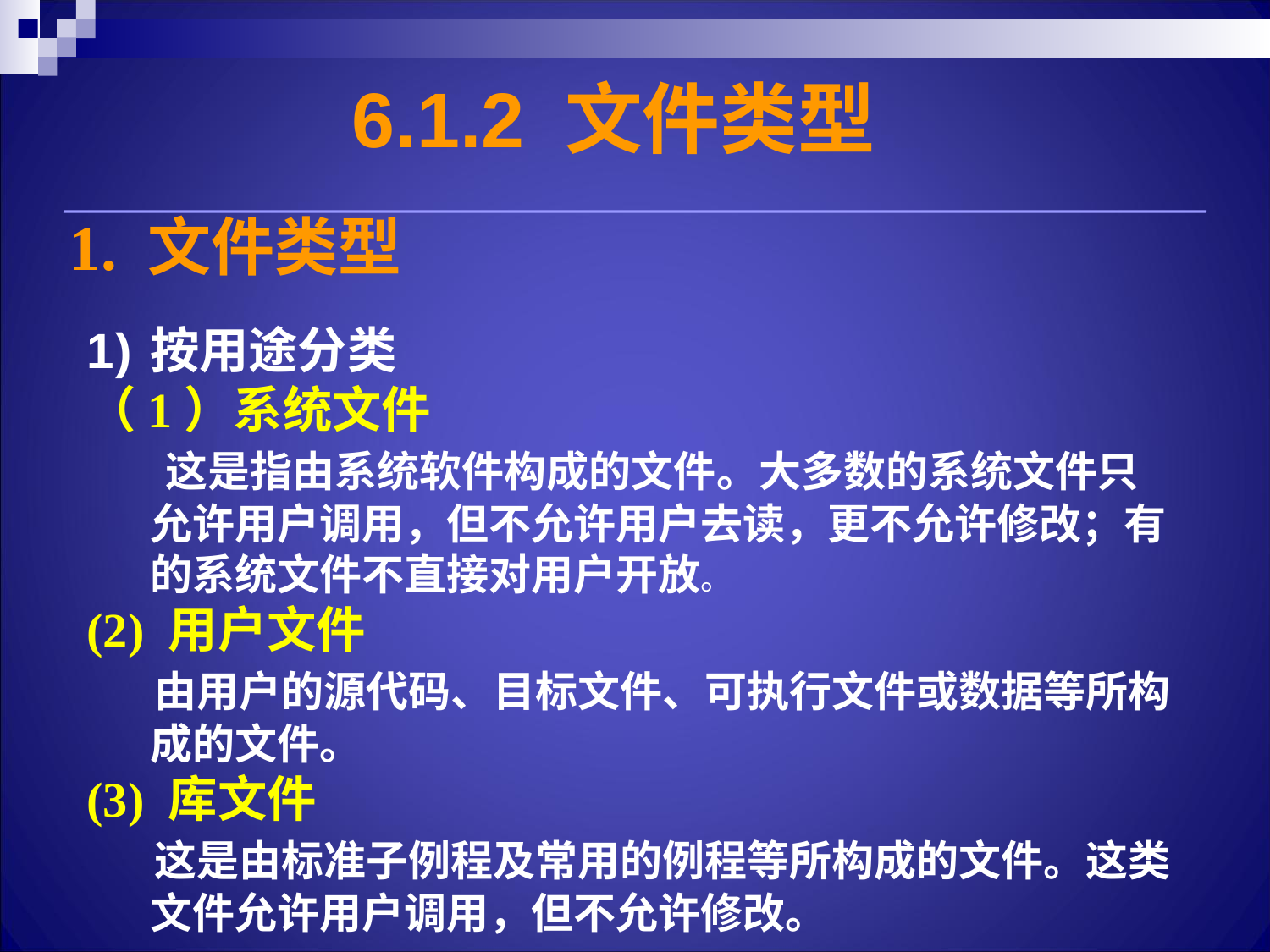

6.1.2 文件类型
1. 文件类型
按用途分类
（1）系统文件
      这是指由系统软件构成的文件。大多数的系统文件只允许用户调用，但不允许用户去读，更不允许修改；有的系统文件不直接对用户开放。
(2) 用户文件
     由用户的源代码、目标文件、可执行文件或数据等所构成的文件。
(3) 库文件
     这是由标准子例程及常用的例程等所构成的文件。这类文件允许用户调用，但不允许修改。